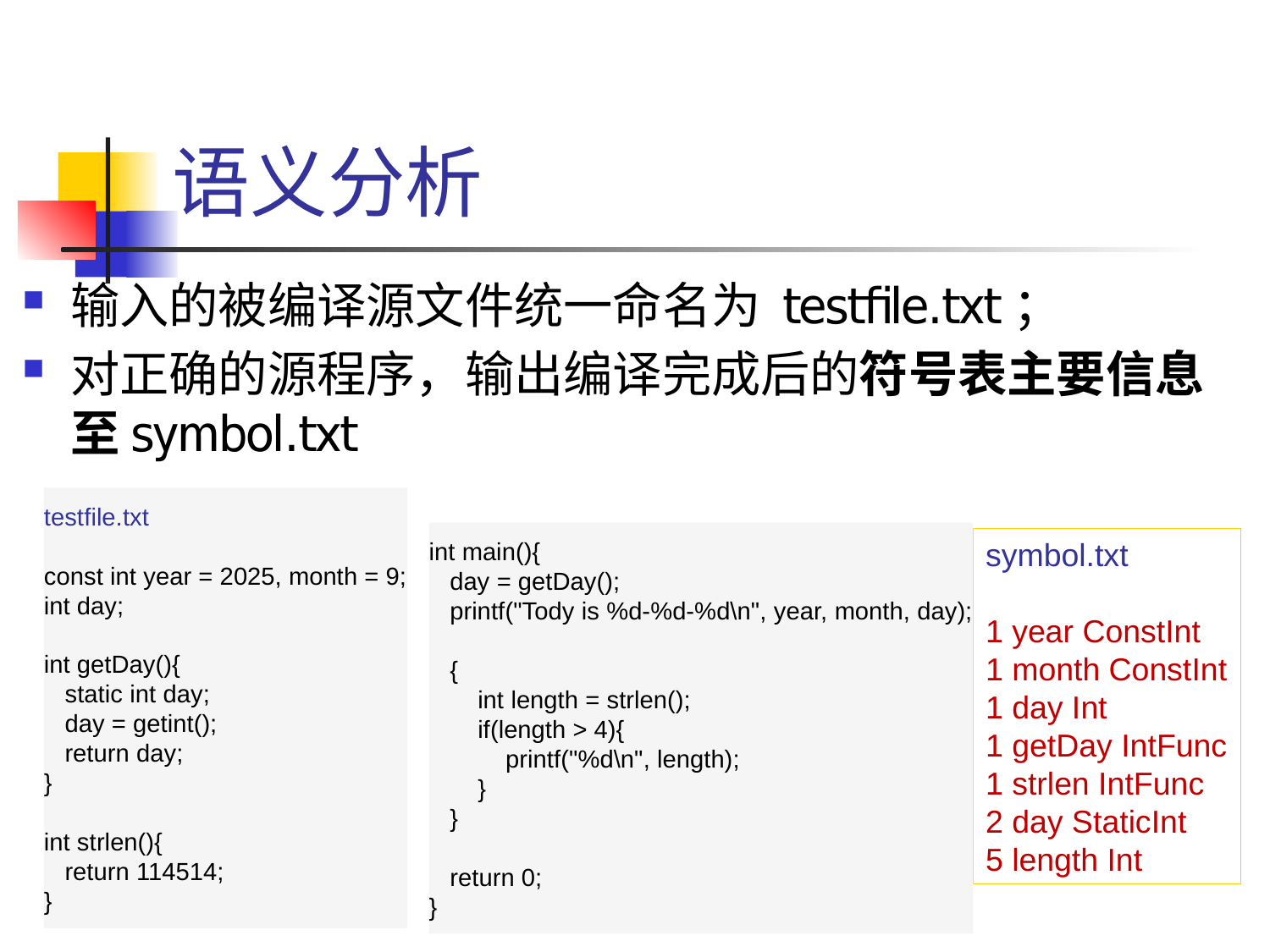

# 语义分析
输入的被编译源文件统一命名为 testfile.txt；
对正确的源程序，输出编译完成后的符号表主要信息至symbol.txt

testfile.txt

const int year = 2025, month = 9;
int day;
int getDay(){
   static int day;
   day = getint();
   return day;
}
int strlen(){
   return 114514;
}
int main(){
   day = getDay();
   printf("Tody is %d-%d-%d\n", year, month, day);
   {
       int length = strlen();
       if(length > 4){
           printf("%d\n", length);
       }
   }
   return 0;
}
symbol.txt

1 year ConstInt
1 month ConstInt
1 day Int
1 getDay IntFunc
1 strlen IntFunc
2 day StaticInt
5 length Int